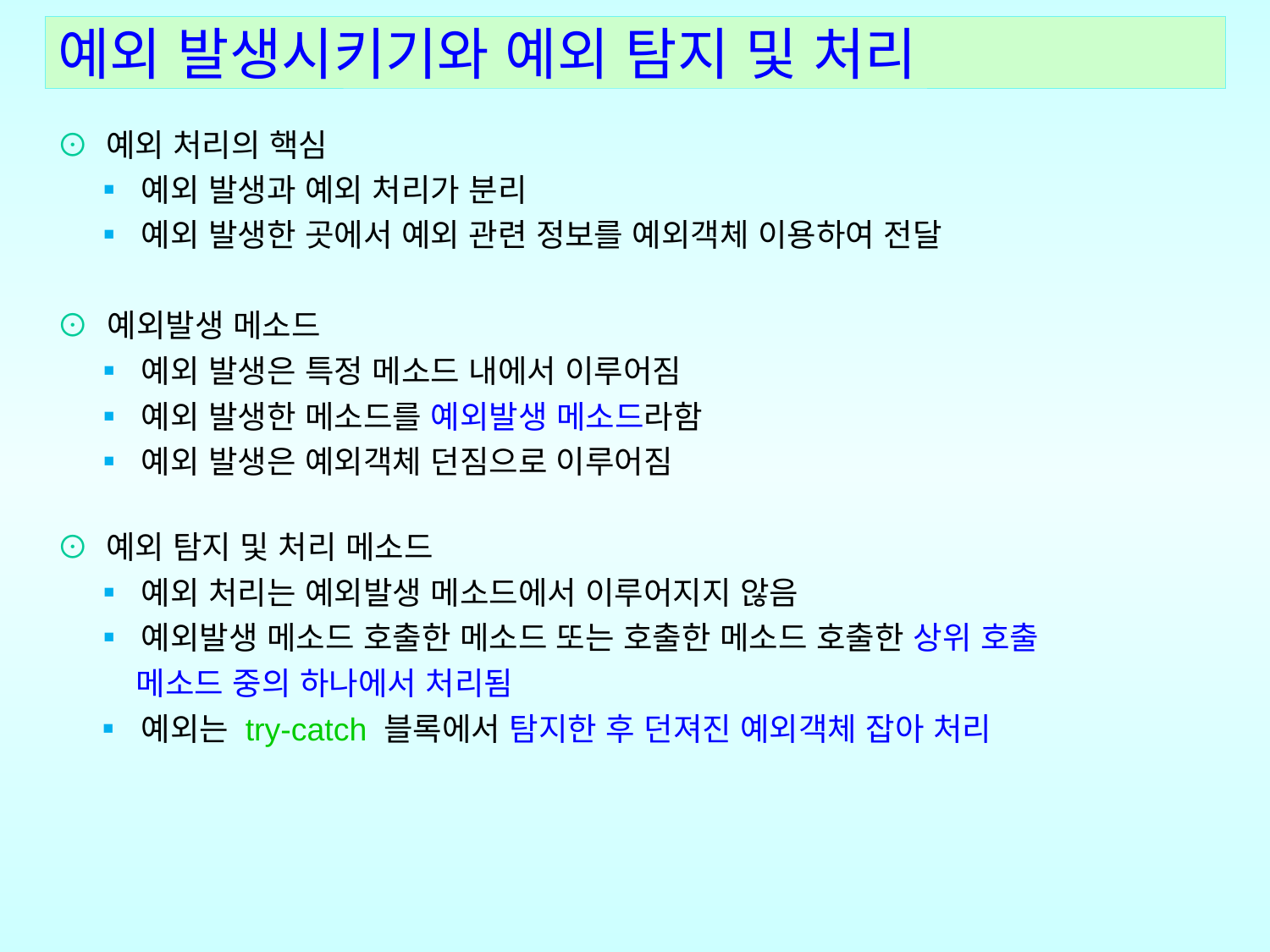

예외 발생시키기와 예외 탐지 및 처리
⊙ 예외 처리의 핵심
    ▪ 예외 발생과 예외 처리가 분리
    ▪ 예외 발생한 곳에서 예외 관련 정보를 예외객체 이용하여 전달

⊙ 예외발생 메소드
    ▪ 예외 발생은 특정 메소드 내에서 이루어짐
    ▪ 예외 발생한 메소드를 예외발생 메소드라함
    ▪ 예외 발생은 예외객체 던짐으로 이루어짐
⊙ 예외 탐지 및 처리 메소드
    ▪ 예외 처리는 예외발생 메소드에서 이루어지지 않음
    ▪ 예외발생 메소드 호출한 메소드 또는 호출한 메소드 호출한 상위 호출
        메소드 중의 하나에서 처리됨
    ▪ 예외는 try-catch 블록에서 탐지한 후 던져진 예외객체 잡아 처리